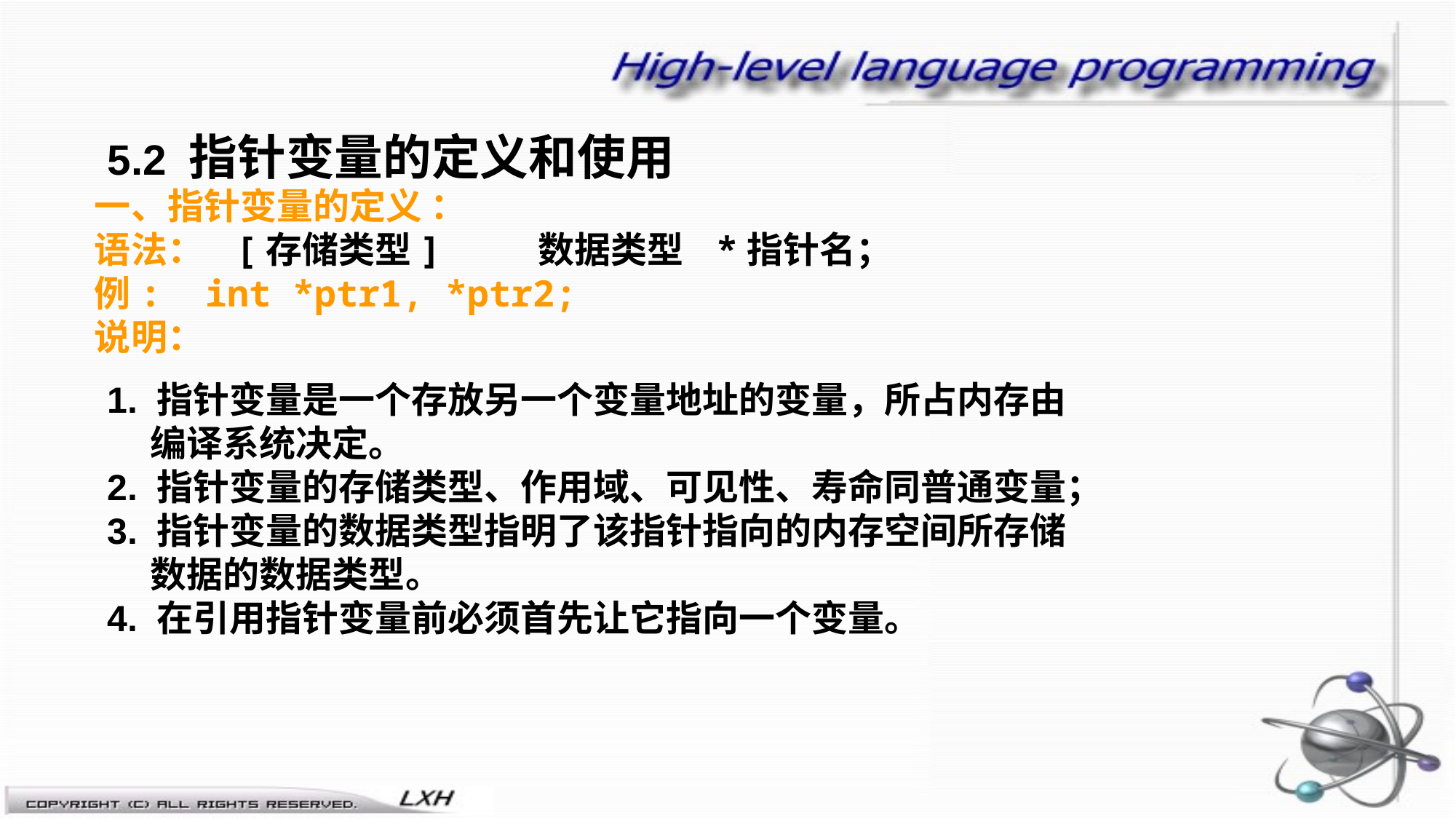

5.2 指针变量的定义和使用
一、指针变量的定义 ：
语法：    [存储类型]    数据类型   *指针名；
例:  int *ptr1, *ptr2;
说明：
1. 指针变量是一个存放另一个变量地址的变量，所占内存由编译系统决定。
2. 指针变量的存储类型、作用域、可见性、寿命同普通变量；
3. 指针变量的数据类型指明了该指针指向的内存空间所存储数据的数据类型。
4. 在引用指针变量前必须首先让它指向一个变量。